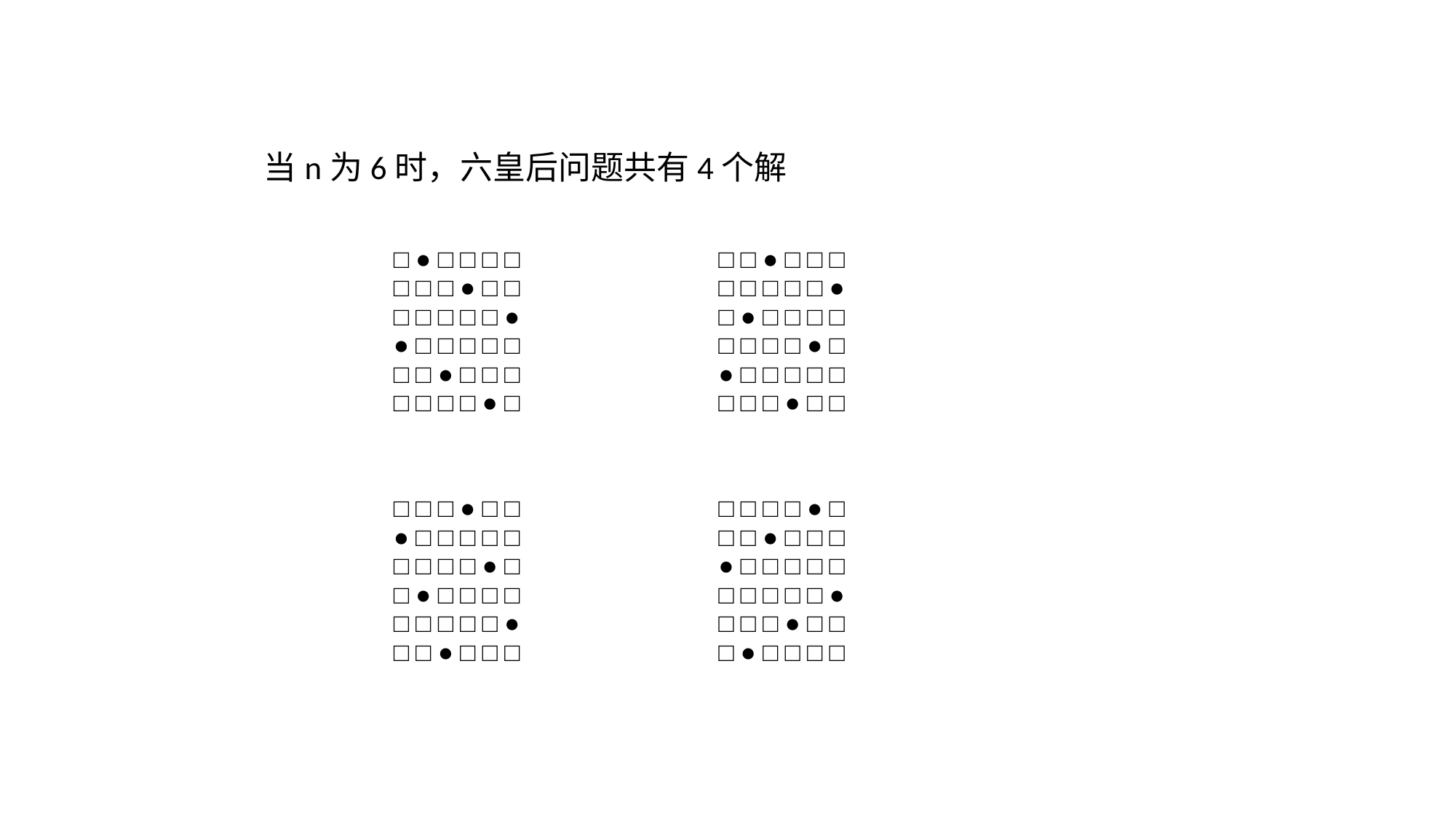

当n为6时，六皇后问题共有4个解
| □ ● □ □ □ □ □ □ □ ● □ □ □ □ □ □ □ ● ● □ □ □ □ □ □ □ ● □ □ □ □ □ □ □ ● □ | □ □ ● □ □ □ □ □ □ □ □ ● □ ● □ □ □ □ □ □ □ □ ● □ ● □ □ □ □ □ □ □ □ ● □ □ |
| --- | --- |
| □ □ □ ● □ □ ● □ □ □ □ □ □ □ □ □ ● □ □ ● □ □ □ □ □ □ □ □ □ ● □ □ ● □ □ □ | □ □ □ □ ● □ □ □ ● □ □ □ ● □ □ □ □ □ □ □ □ □ □ ● □ □ □ ● □ □ □ ● □ □ □ □ |